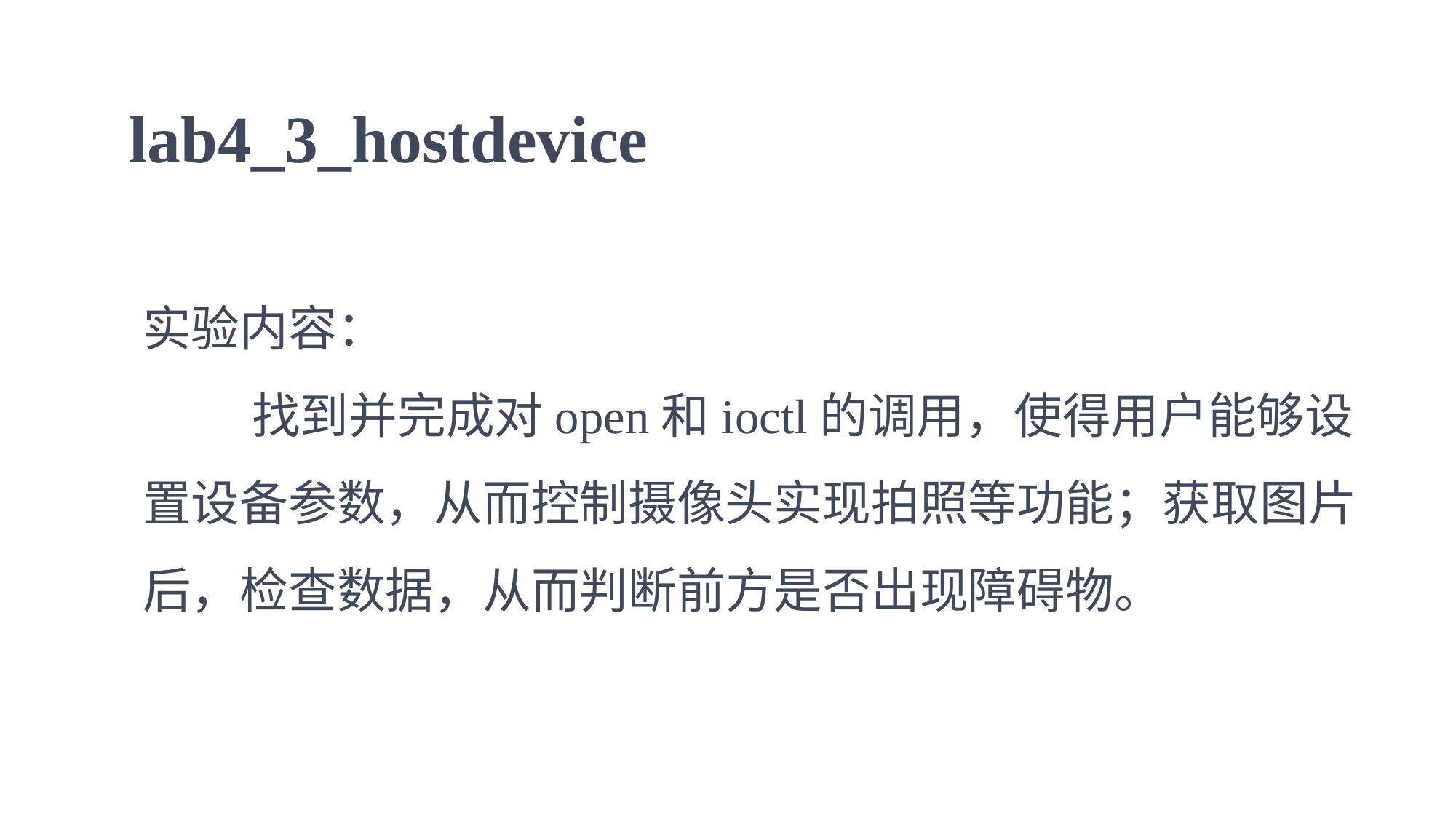

lab4_3_hostdevice
# 实验内容： 找到并完成对open和ioctl的调用，使得用户能够设置设备参数，从而控制摄像头实现拍照等功能；获取图片后，检查数据，从而判断前方是否出现障碍物。